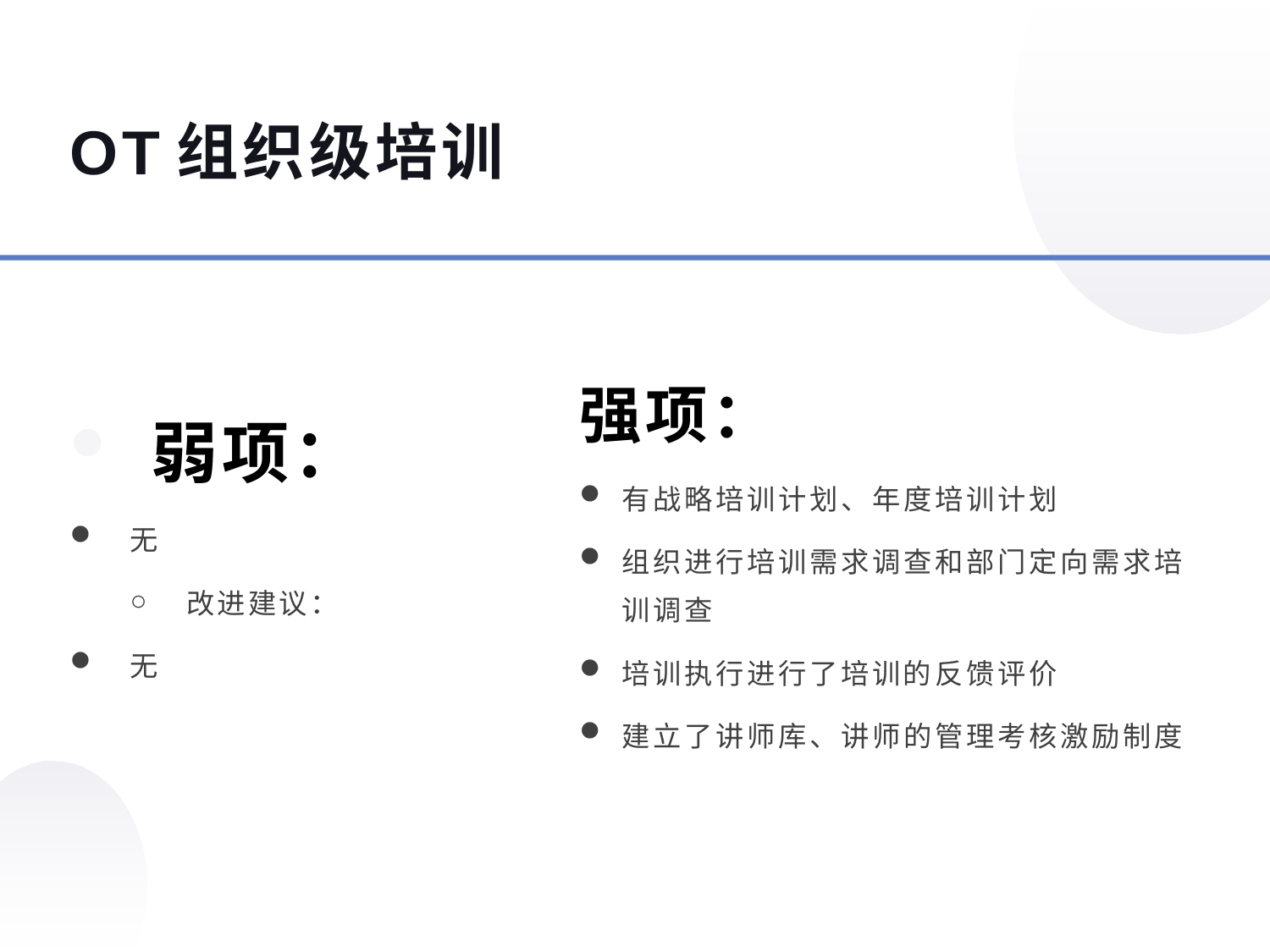

OT组织级培训

强项：
弱项：
有战略培训计划、年度培训计划
组织进行培训需求调查和部门定向需求培训调查
培训执行进行了培训的反馈评价
建立了讲师库、讲师的管理考核激励制度
无
改进建议：
无